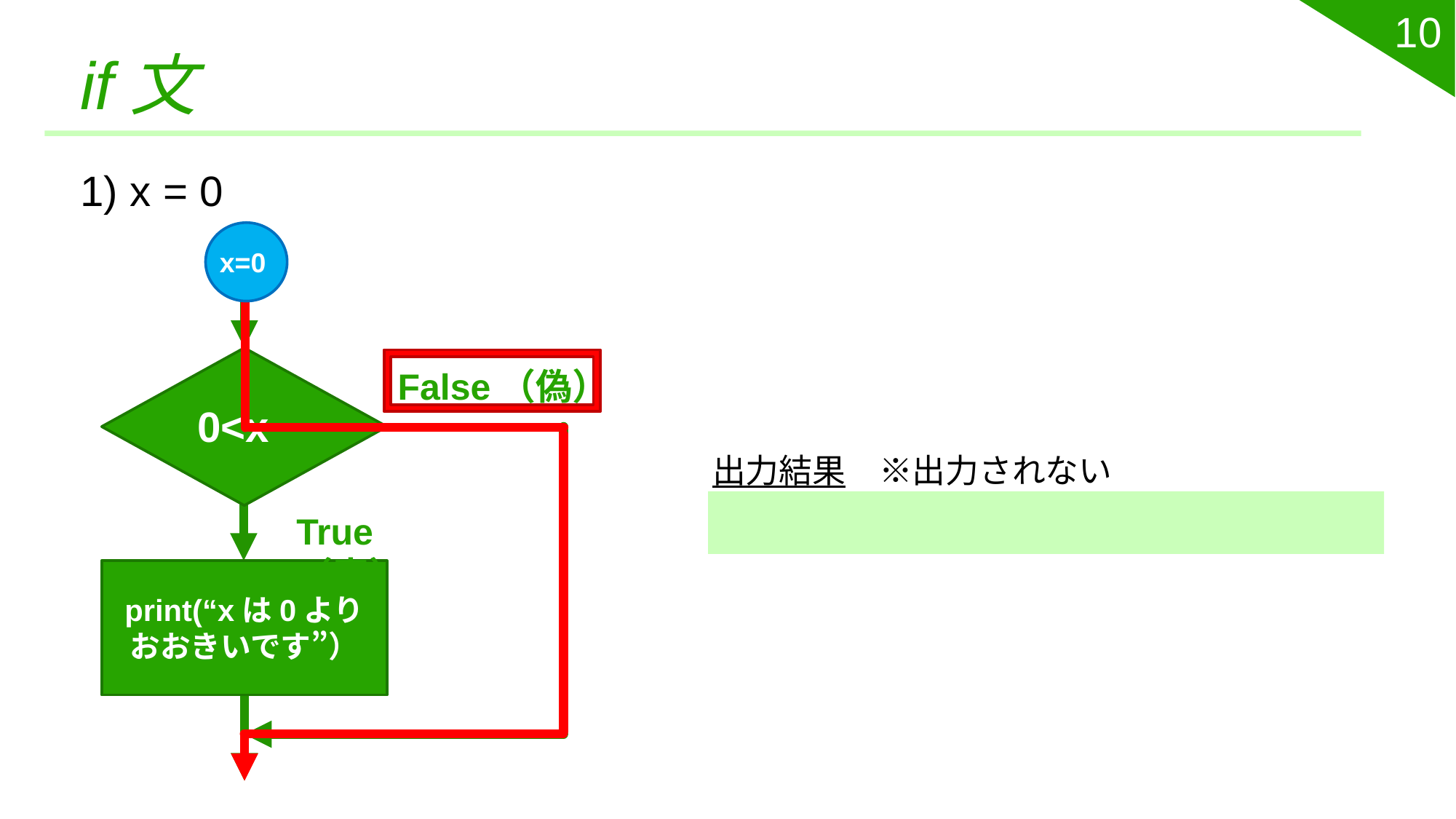

10
# if文
1) x = 0
x=0

x=0

False（偽）
0<x
出力結果　※出力されない

True（真）
print(“xは0よりおおきいです”）